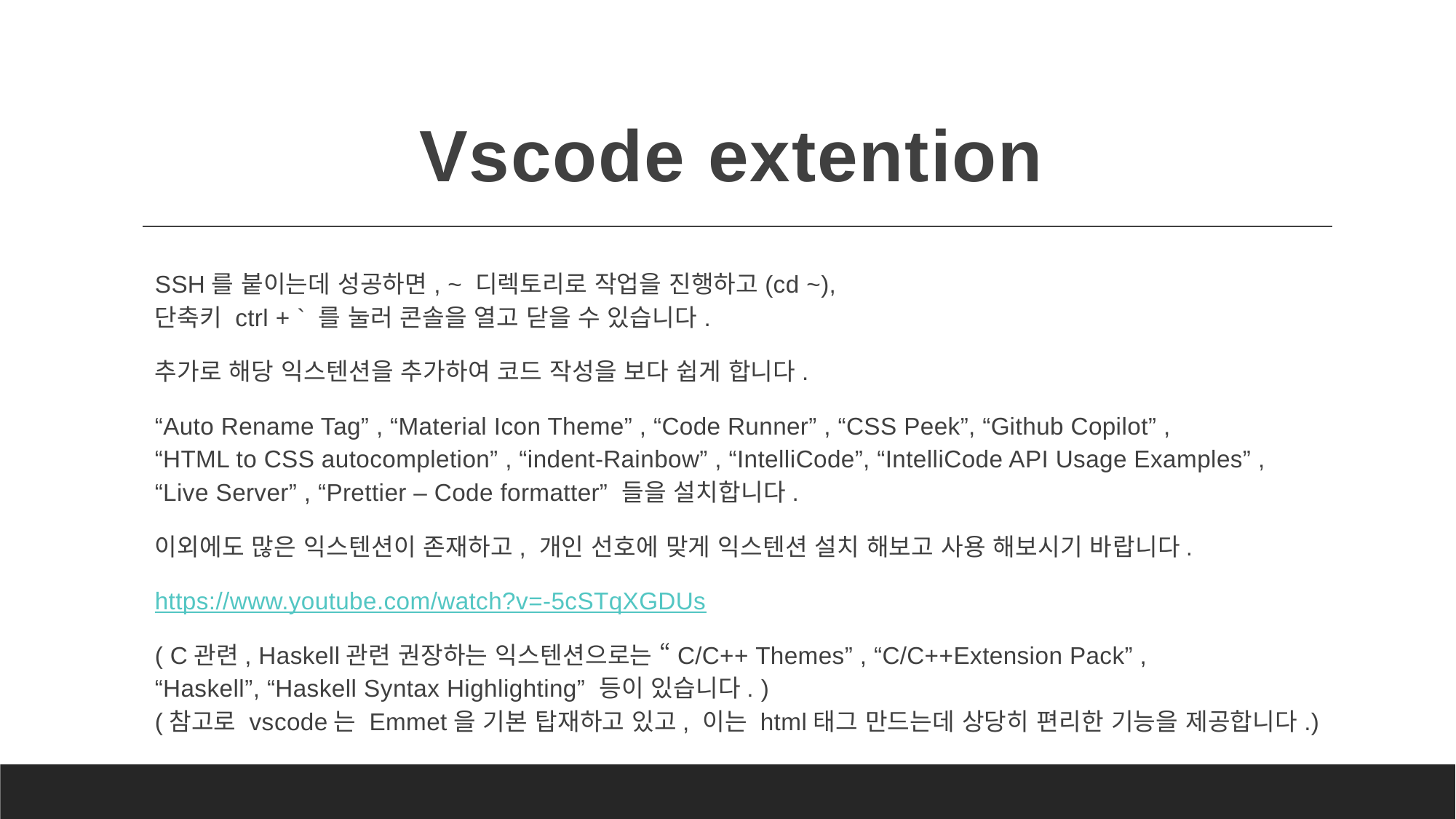

# Vscode extention
SSH를 붙이는데 성공하면, ~ 디렉토리로 작업을 진행하고(cd ~),
단축키 ctrl + ` 를 눌러 콘솔을 열고 닫을 수 있습니다.
추가로 해당 익스텐션을 추가하여 코드 작성을 보다 쉽게 합니다.
“Auto Rename Tag” , “Material Icon Theme” , “Code Runner” , “CSS Peek”, “Github Copilot” ,
“HTML to CSS autocompletion” , “indent-Rainbow” , “IntelliCode”, “IntelliCode API Usage Examples” ,
“Live Server” , “Prettier – Code formatter” 들을 설치합니다.
이외에도 많은 익스텐션이 존재하고, 개인 선호에 맞게 익스텐션 설치 해보고 사용 해보시기 바랍니다.
https://www.youtube.com/watch?v=-5cSTqXGDUs
( C관련, Haskell관련 권장하는 익스텐션으로는 “C/C++ Themes” , “C/C++Extension Pack” ,
“Haskell”, “Haskell Syntax Highlighting” 등이 있습니다. )
(참고로 vscode는 Emmet을 기본 탑재하고 있고, 이는 html태그 만드는데 상당히 편리한 기능을 제공합니다.)